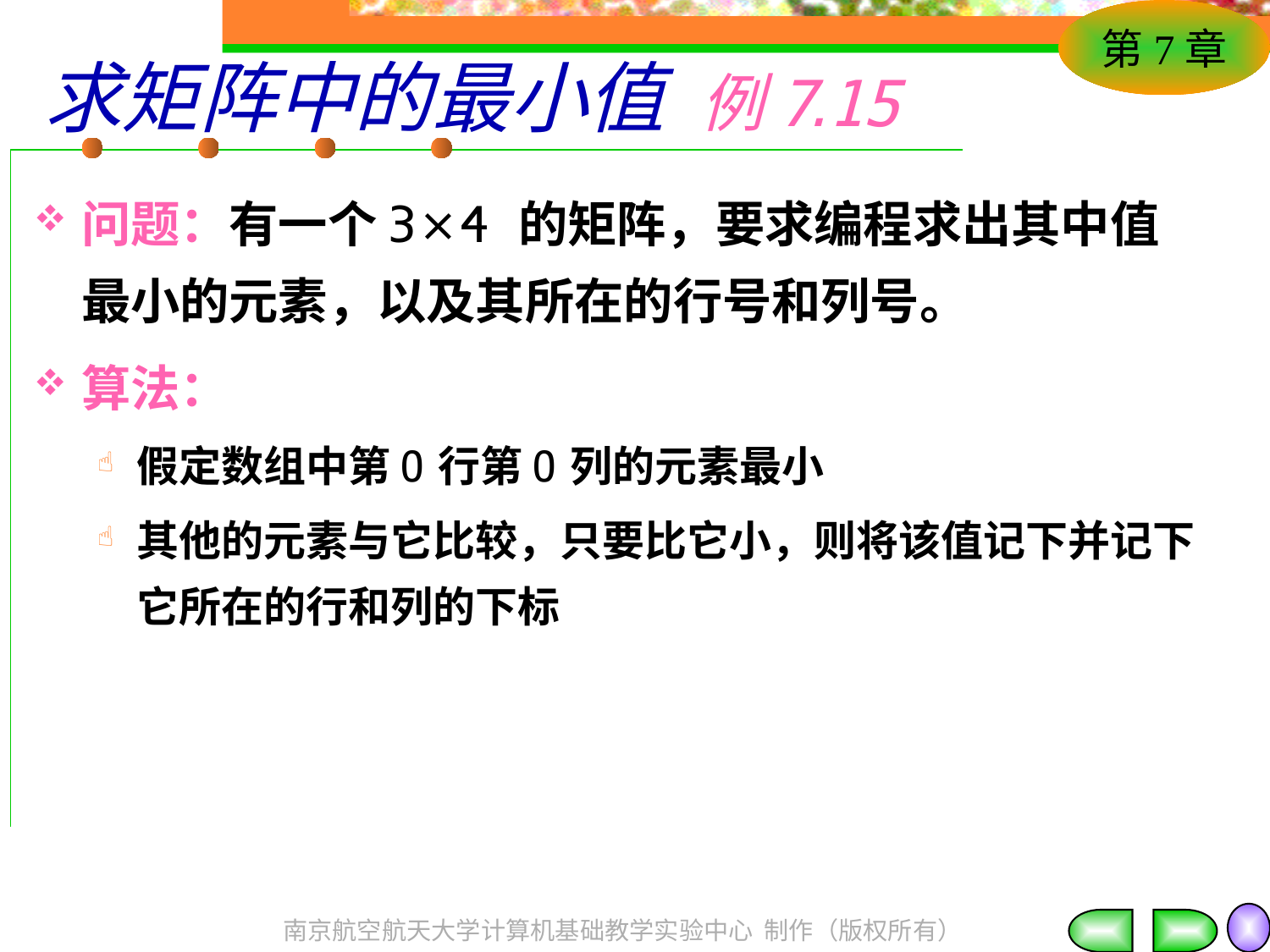

# 求矩阵中的最小值  例7.15
问题：有一个3×4 的矩阵，要求编程求出其中值最小的元素，以及其所在的行号和列号。
算法：
假定数组中第0行第0列的元素最小
其他的元素与它比较，只要比它小，则将该值记下并记下它所在的行和列的下标